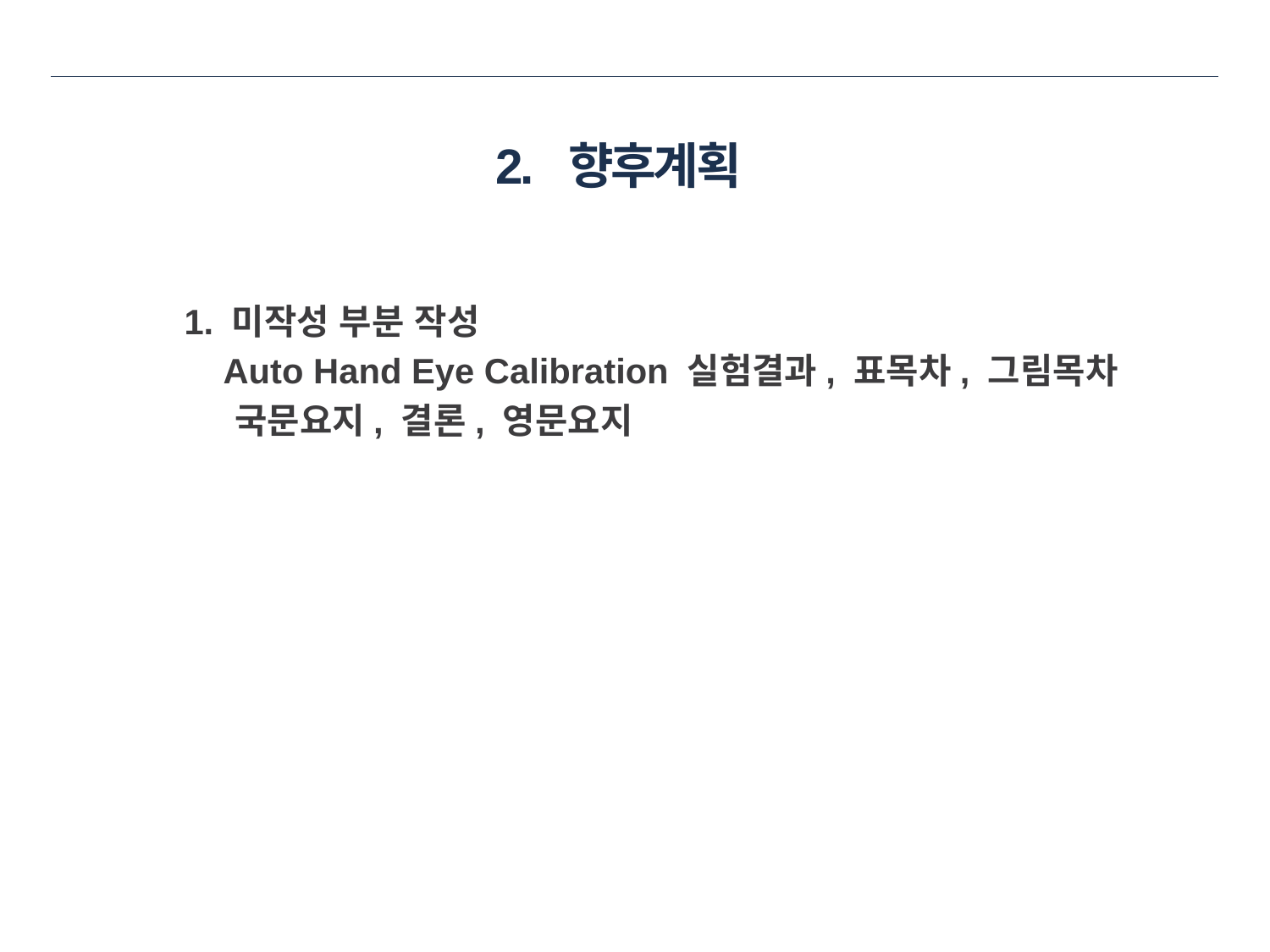

2.  향후계획

          1. 미작성 부분 작성
              Auto Hand Eye Calibration 실험결과, 표목차, 그림목차
              국문요지, 결론, 영문요지